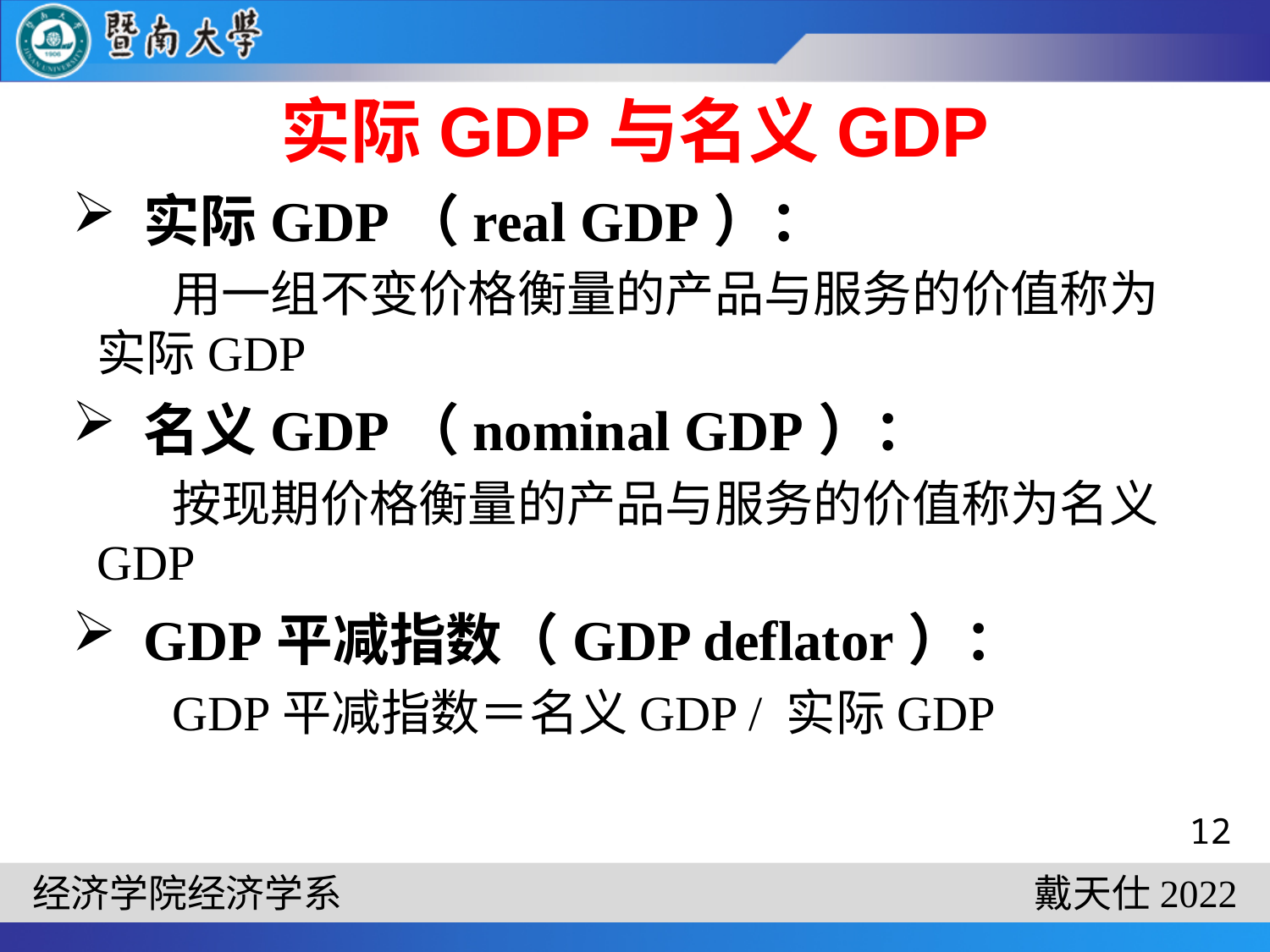

# 实际GDP与名义GDP
实际GDP（real GDP）：
用一组不变价格衡量的产品与服务的价值称为实际GDP
名义GDP（nominal GDP）：
按现期价格衡量的产品与服务的价值称为名义GDP
GDP平减指数（GDP deflator）：
GDP平减指数＝名义GDP / 实际GDP

12